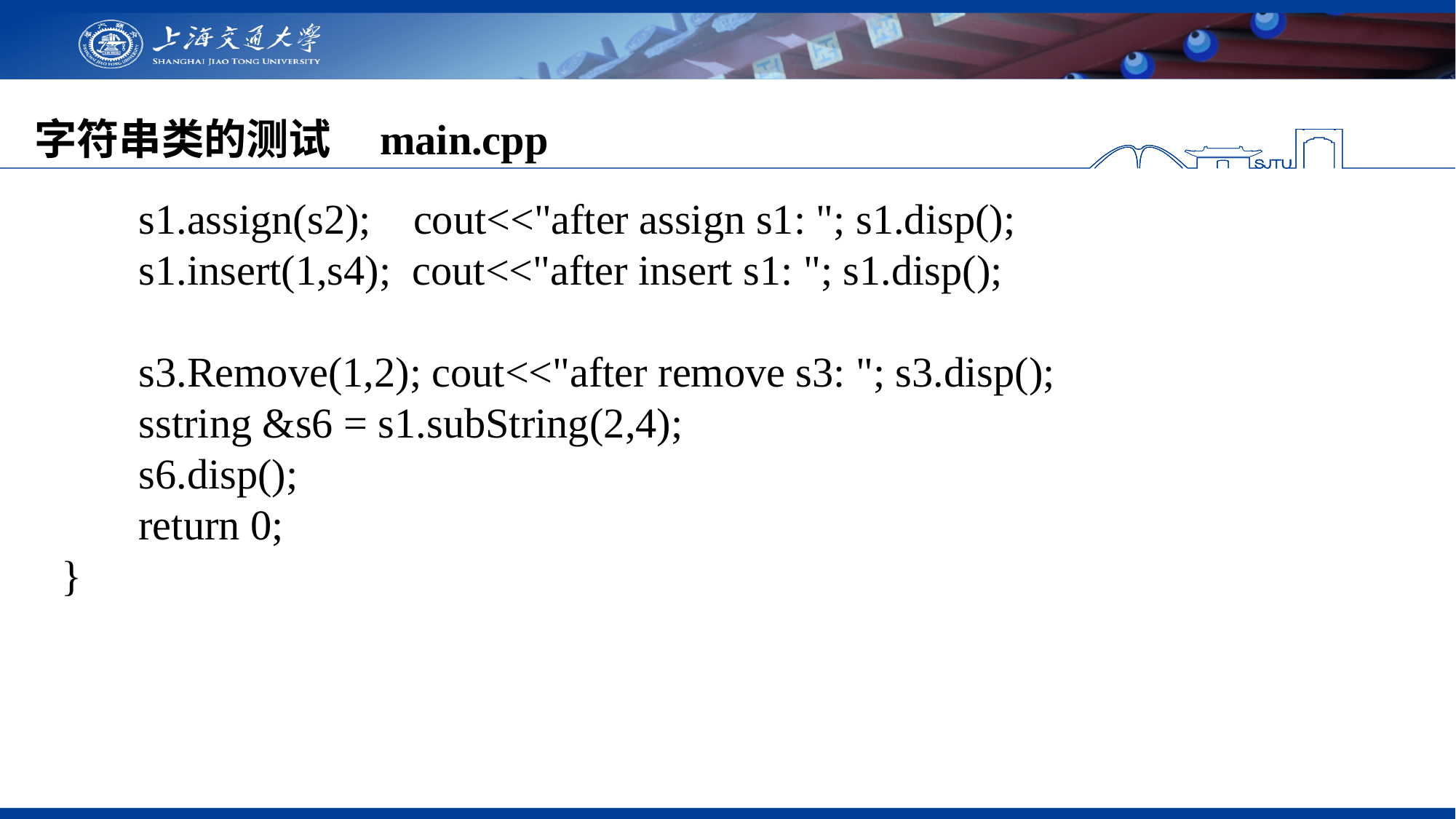

字符串类的测试    main.cpp
 	s1.assign(s2);    cout<<"after assign s1: "; s1.disp();
 	s1.insert(1,s4);  cout<<"after insert s1: "; s1.disp();

 	s3.Remove(1,2); cout<<"after remove s3: "; s3.disp();
 	sstring &s6 = s1.subString(2,4);
 	s6.disp();
 	return 0;
}